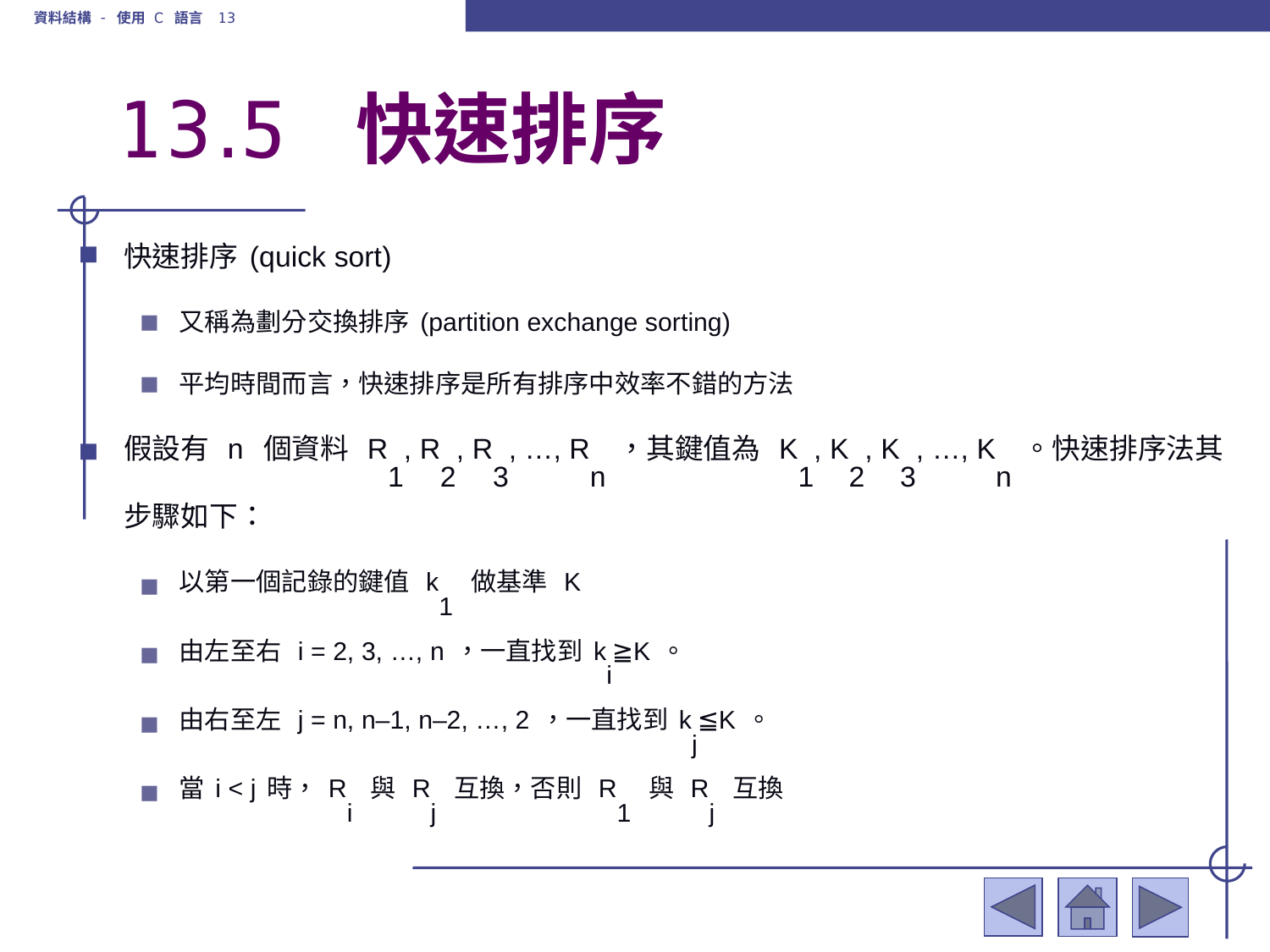

資料結構 - 使用 C 語言   13
# 13.5  快速排序
快速排序(quick sort)
又稱為劃分交換排序(partition exchange sorting)
平均時間而言，快速排序是所有排序中效率不錯的方法
假設有 n 個資料 R1, R2, R3, …, Rn，其鍵值為 K1, K2, K3, …, Kn。快速排序法其步驟如下：
以第一個記錄的鍵值 k1 做基準 K
由左至右 i = 2, 3, …, n，一直找到ki≧K。
由右至左 j = n, n–1, n–2, …, 2，一直找到kj≦K。
當i < j時，Ri 與 Rj 互換，否則 R1 與 Rj 互換